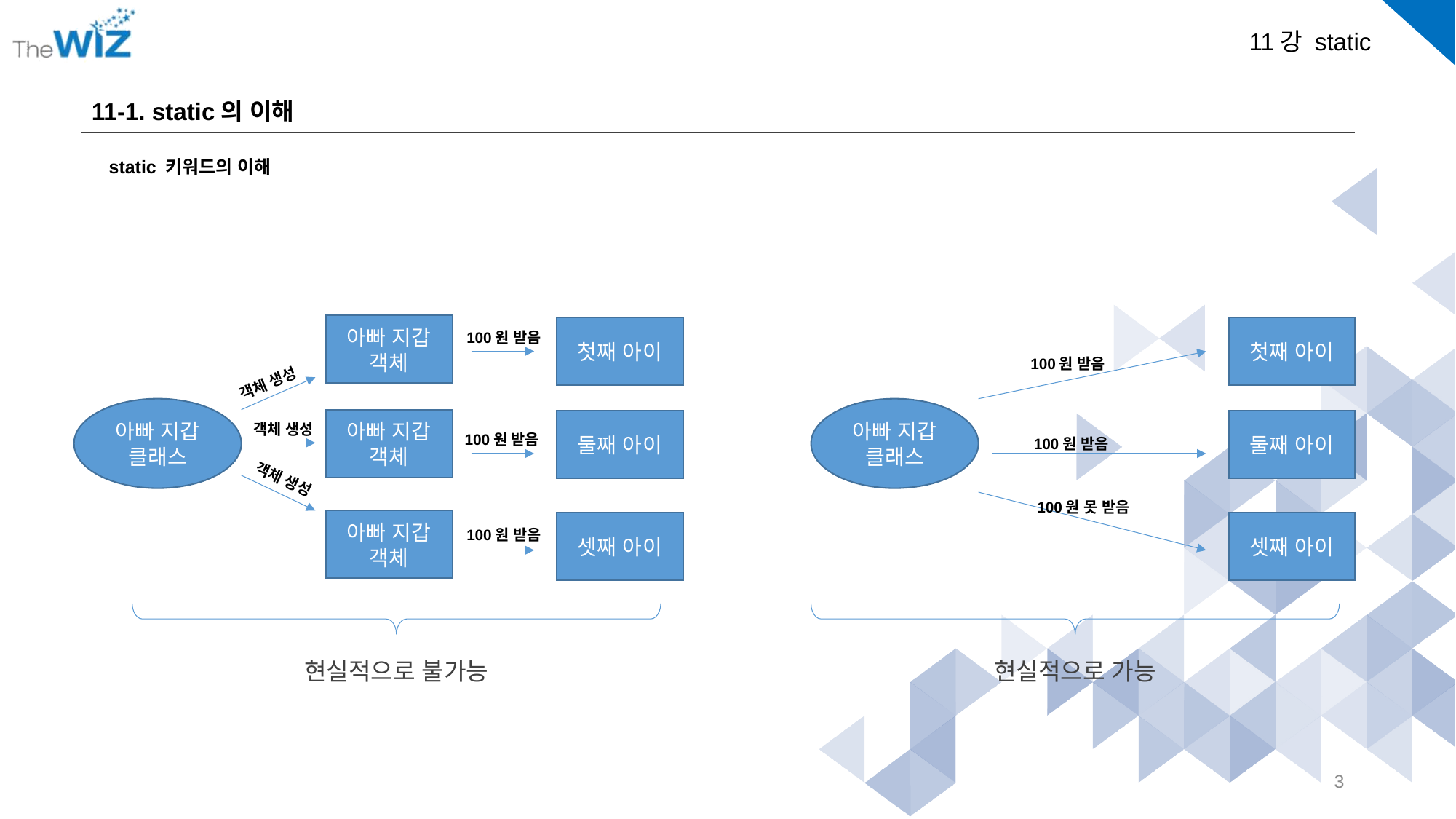

11-1. static의 이해
static 키워드의 이해

아빠 지갑
객체
첫째 아이
첫째 아이
100원 받음
100원 받음

객체 생성
아빠 지갑
클래스
아빠 지갑
클래스
아빠 지갑
객체
둘째 아이
둘째 아이
객체 생성
100원 받음
100원 받음
객체 생성
100원 못 받음
아빠 지갑
객체
셋째 아이
셋째 아이
100원 받음
현실적으로 가능
현실적으로 불가능
3